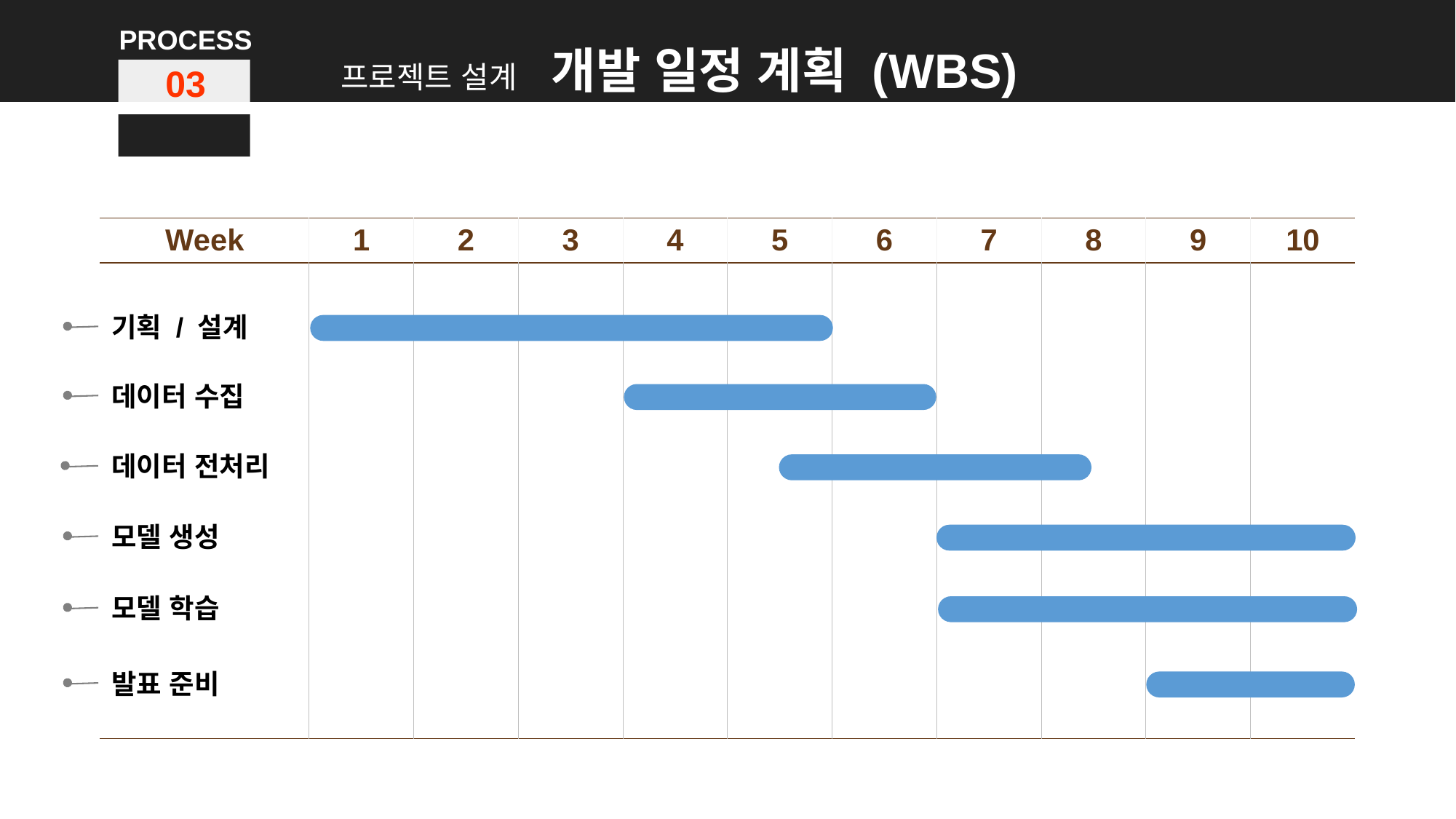

PROCESS

프로젝트 설계    개발 일정 계획 (WBS)
03

| Week | 1 | 2 | 3 | 4 | 5 | 6 | 7 | 8 | 9 | 10 |
| --- | --- | --- | --- | --- | --- | --- | --- | --- | --- | --- |
|  |  |  |  |  |  |  |  |  |  |  |
기획 / 설계

데이터 수집

데이터 전처리

모델 생성

모델 학습

발표 준비